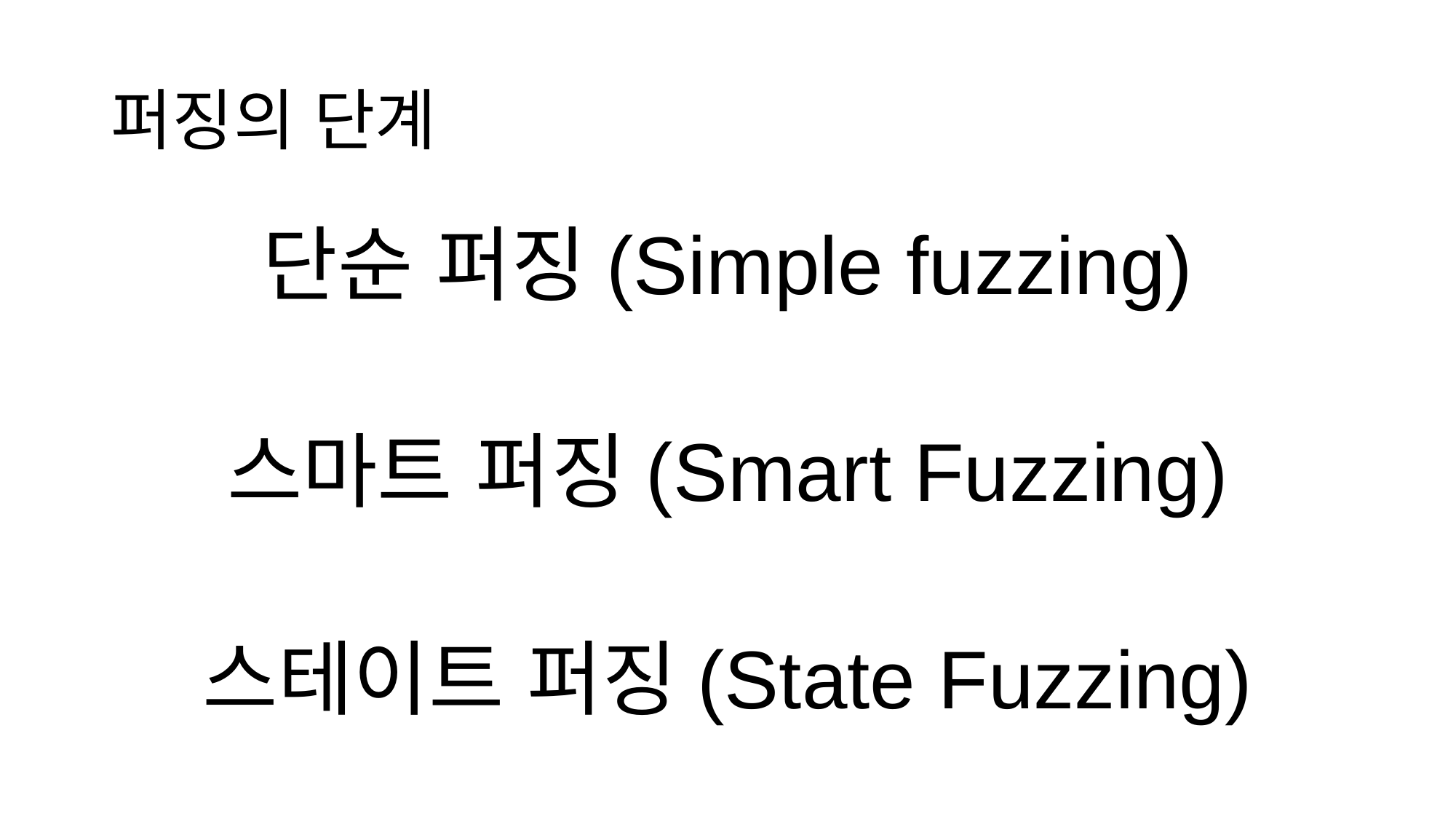

# 퍼징의 단계
단순 퍼징(Simple fuzzing)

스마트 퍼징(Smart Fuzzing)

스테이트 퍼징(State Fuzzing)